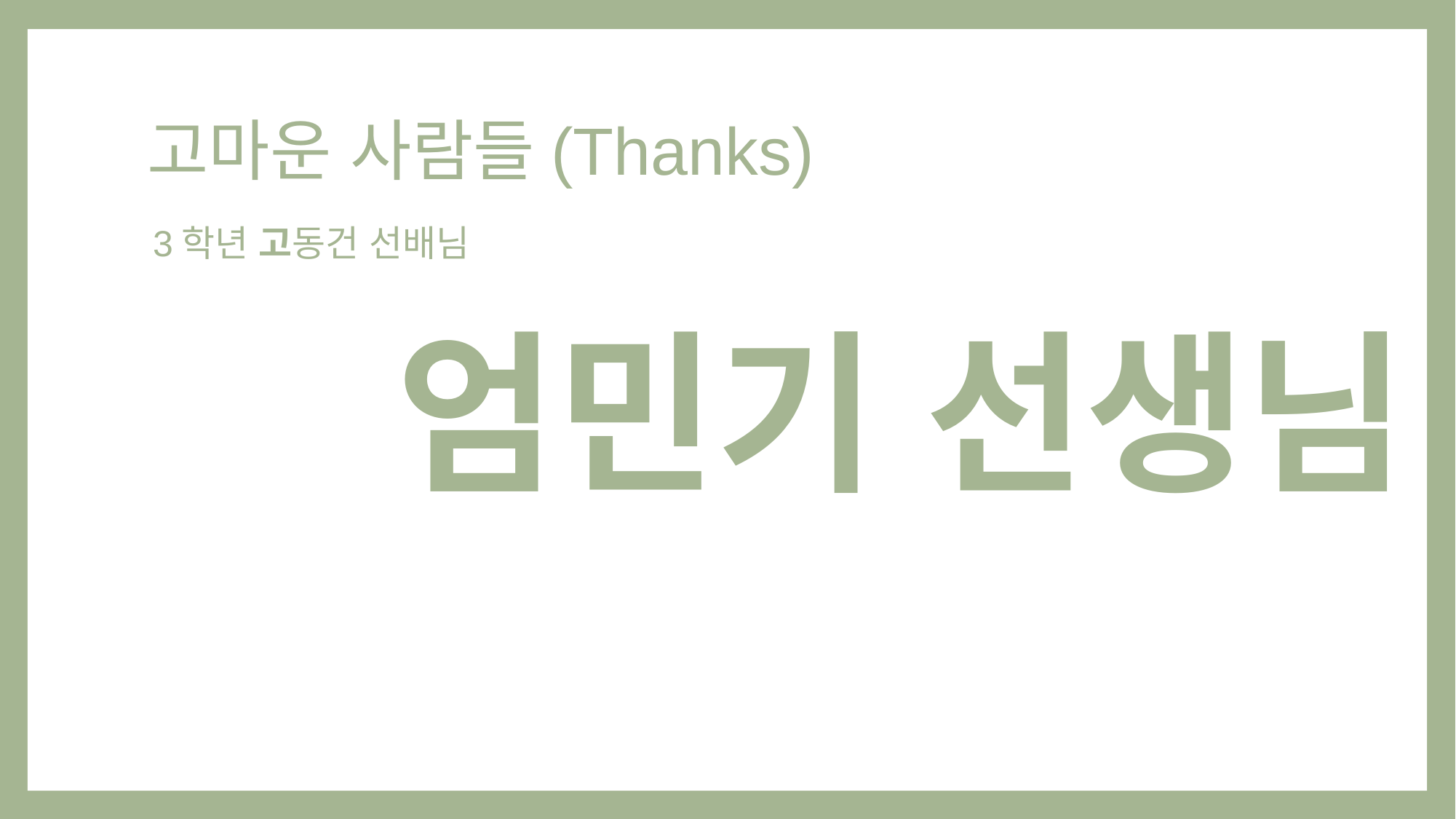

# 고마운 사람들(Thanks)
3학년 고동건 선배님
엄민기 선생님